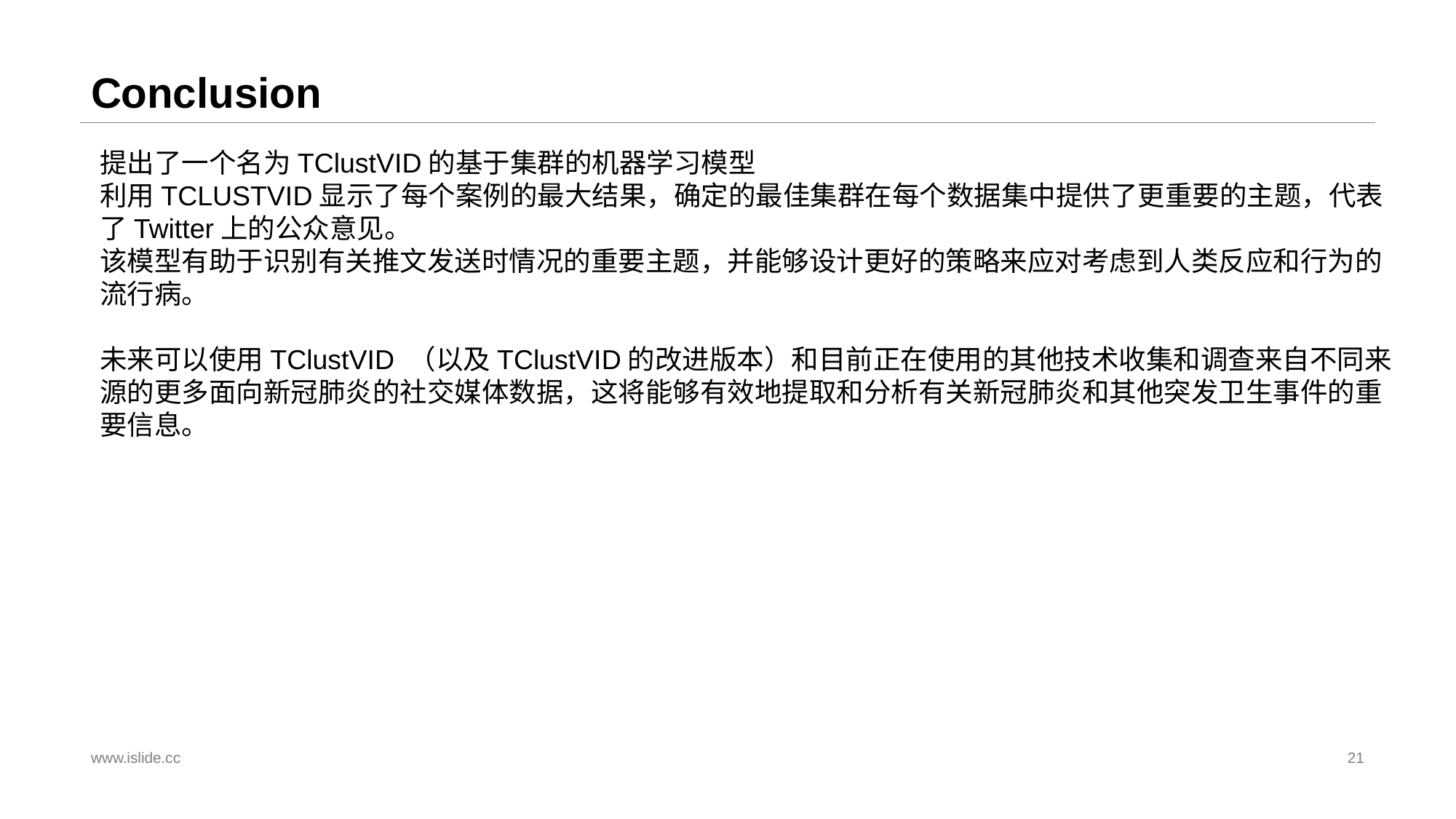

# Conclusion
提出了一个名为TClustVID的基于集群的机器学习模型
利用TCLUSTVID显示了每个案例的最大结果，确定的最佳集群在每个数据集中提供了更重要的主题，代表了Twitter上的公众意见。
该模型有助于识别有关推文发送时情况的重要主题，并能够设计更好的策略来应对考虑到人类反应和行为的流行病。

未来可以使用TClustVID （以及TClustVID的改进版本）和目前正在使用的其他技术收集和调查来自不同来源的更多面向新冠肺炎的社交媒体数据，这将能够有效地提取和分析有关新冠肺炎和其他突发卫生事件的重要信息。
www.islide.cc
21